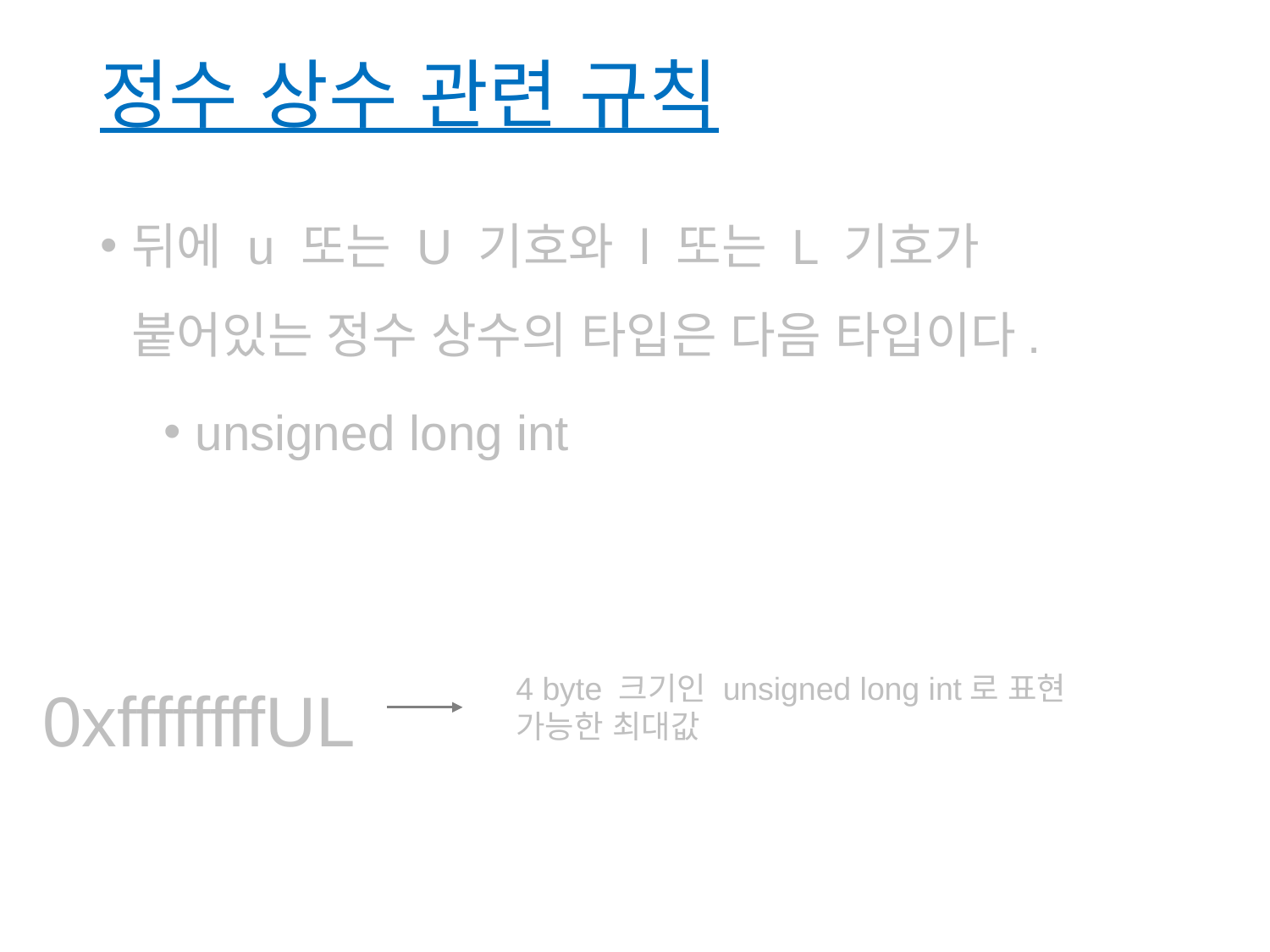

# 정수 상수 관련 규칙
뒤에 u 또는 U 기호와 l 또는 L 기호가 붙어있는 정수 상수의 타입은 다음 타입이다.
unsigned long int
0xffffffffUL
4 byte 크기인 unsigned long int로 표현
가능한 최대값